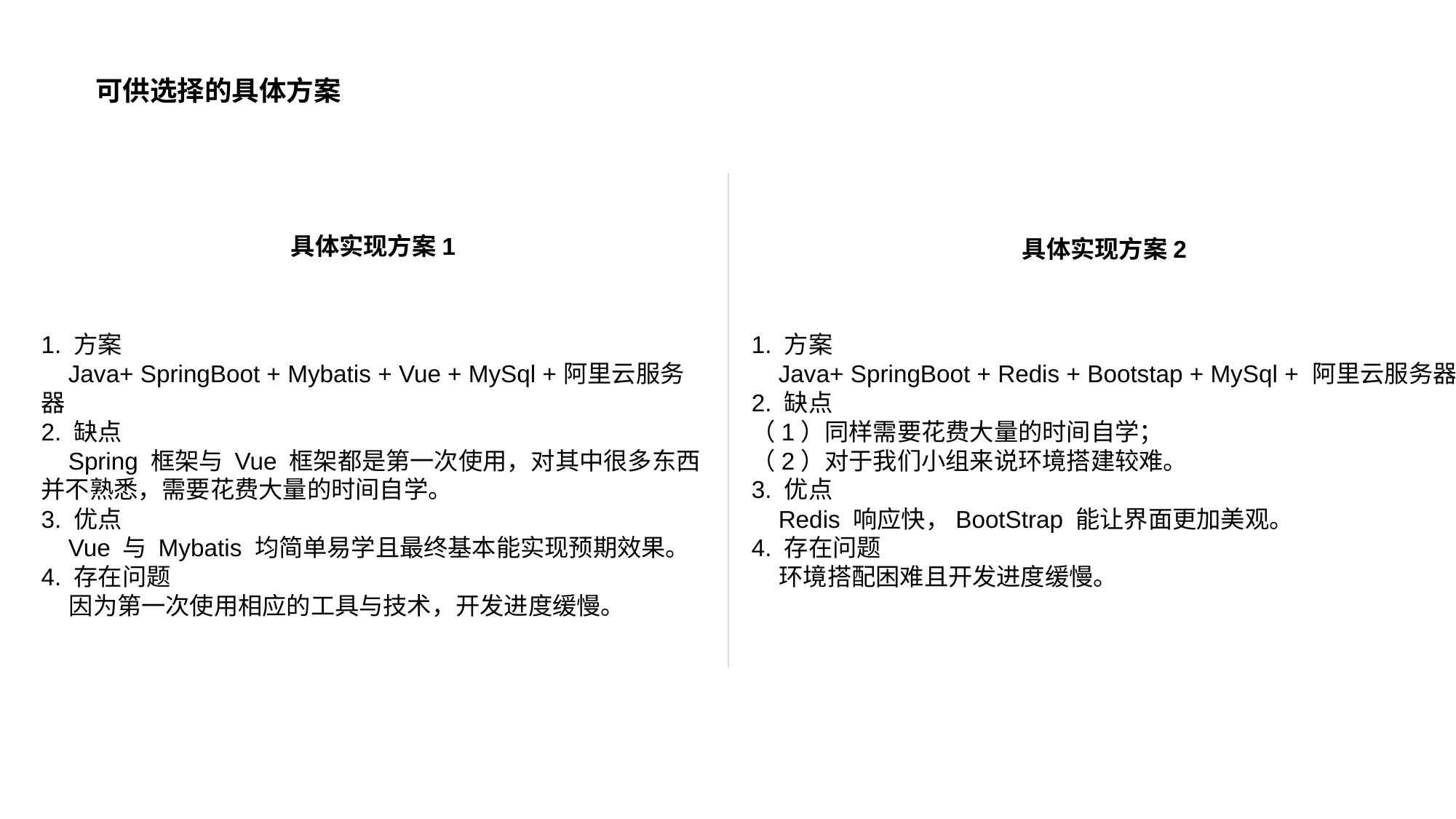

可供选择的具体方案
具体实现方案1
具体实现方案2
1. 方案
    Java+ SpringBoot + Mybatis + Vue + MySql +阿里云服务器
2. 缺点
    Spring 框架与 Vue 框架都是第一次使用，对其中很多东西并不熟悉，需要花费大量的时间自学。
3. 优点
    Vue 与 Mybatis 均简单易学且最终基本能实现预期效果。
4. 存在问题
    因为第一次使用相应的工具与技术，开发进度缓慢。
1. 方案
    Java+ SpringBoot + Redis + Bootstap + MySql + 阿里云服务器
2. 缺点
（1）同样需要花费大量的时间自学；
（2）对于我们小组来说环境搭建较难。
3. 优点
    Redis 响应快，BootStrap 能让界面更加美观。
4. 存在问题
    环境搭配困难且开发进度缓慢。